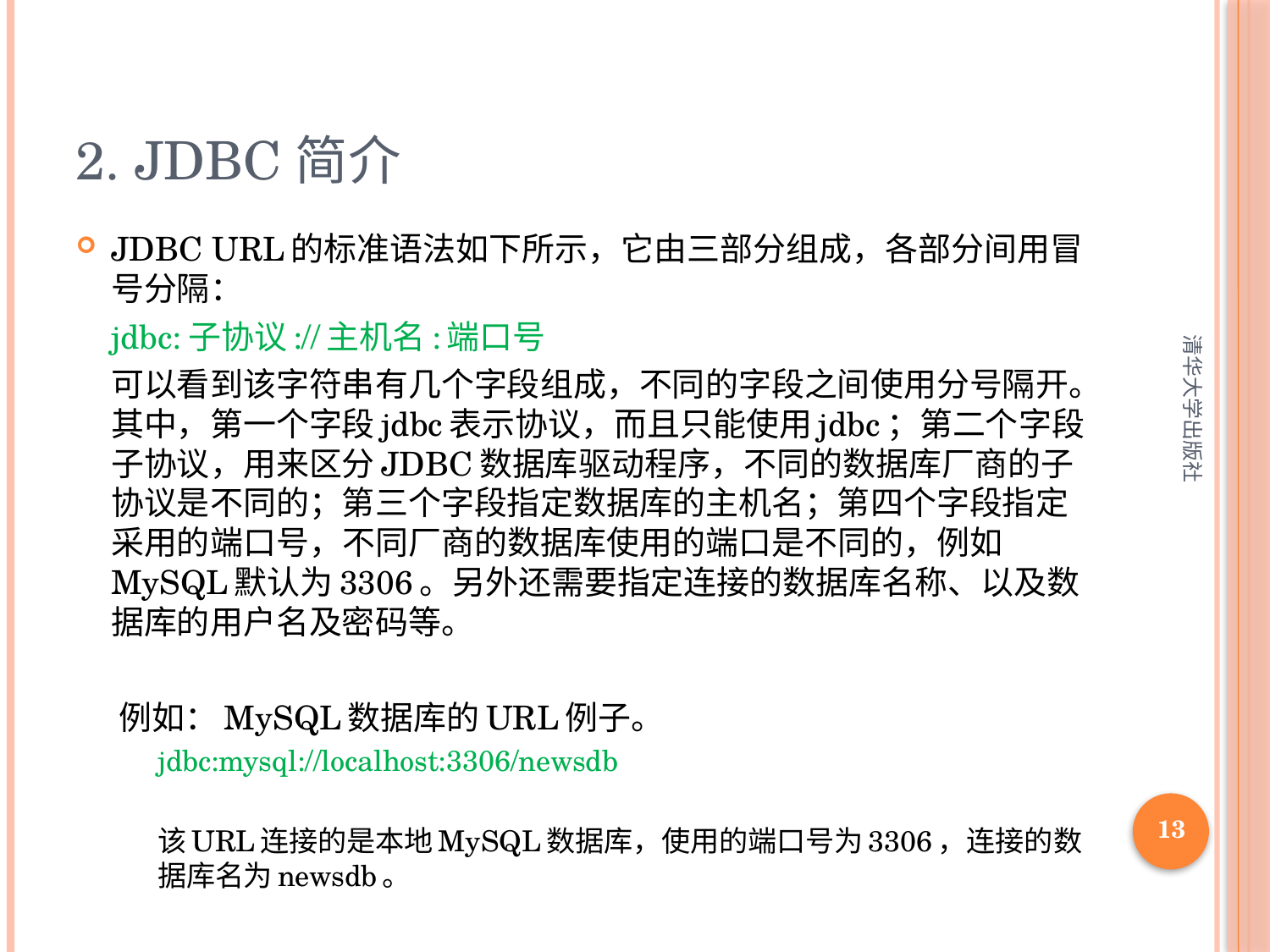

# 2. JDBC简介
JDBC URL的标准语法如下所示，它由三部分组成，各部分间用冒号分隔：
		jdbc:子协议://主机名:端口号
	可以看到该字符串有几个字段组成，不同的字段之间使用分号隔开。其中，第一个字段jdbc表示协议，而且只能使用jdbc；第二个字段子协议，用来区分JDBC数据库驱动程序，不同的数据库厂商的子协议是不同的；第三个字段指定数据库的主机名；第四个字段指定采用的端口号，不同厂商的数据库使用的端口是不同的，例如MySQL默认为3306。另外还需要指定连接的数据库名称、以及数据库的用户名及密码等。

     例如：MySQL数据库的URL例子。
 		jdbc:mysql://localhost:3306/newsdb

	该URL连接的是本地MySQL数据库，使用的端口号为3306，连接的数据库名为newsdb。

清华大学出版社
13